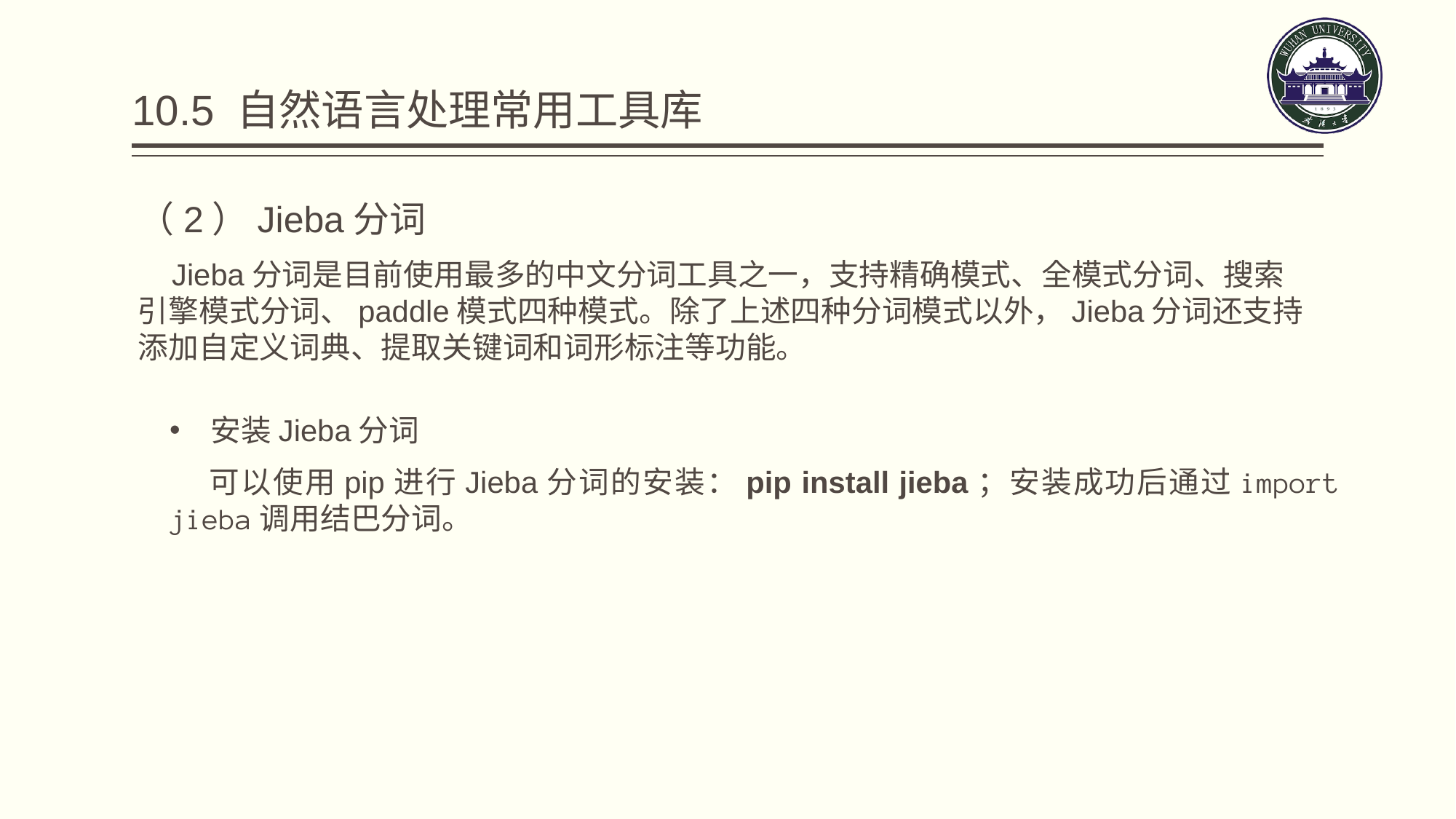

# 10.5 自然语言处理常用工具库
（2）Jieba分词
    Jieba分词是目前使用最多的中文分词工具之一，支持精确模式、全模式分词、搜索引擎模式分词、paddle模式四种模式。除了上述四种分词模式以外，Jieba分词还支持添加自定义词典、提取关键词和词形标注等功能。
安装Jieba分词
    可以使用pip进行Jieba分词的安装：pip install jieba；安装成功后通过import jieba调用结巴分词。